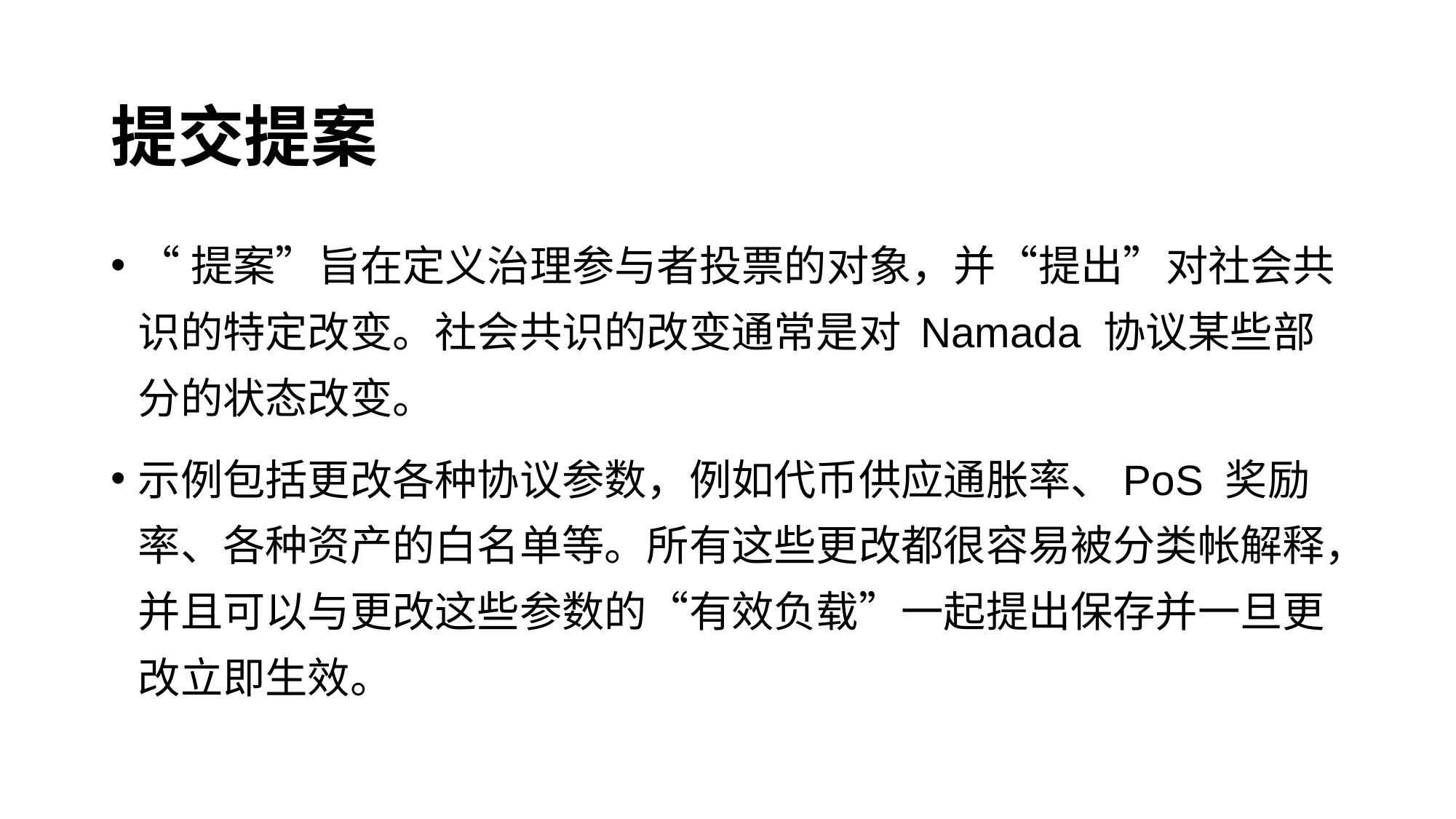

# 提交提案
“提案”旨在定义治理参与者投票的对象，并“提出”对社会共识的特定改变。社会共识的改变通常是对 Namada 协议某些部分的状态改变。
示例包括更改各种协议参数，例如代币供应通胀率、PoS 奖励率、各种资产的白名单等。所有这些更改都很容易被分类帐解释，并且可以与更改这些参数的“有效负载”一起提出保存并一旦更改立即生效。